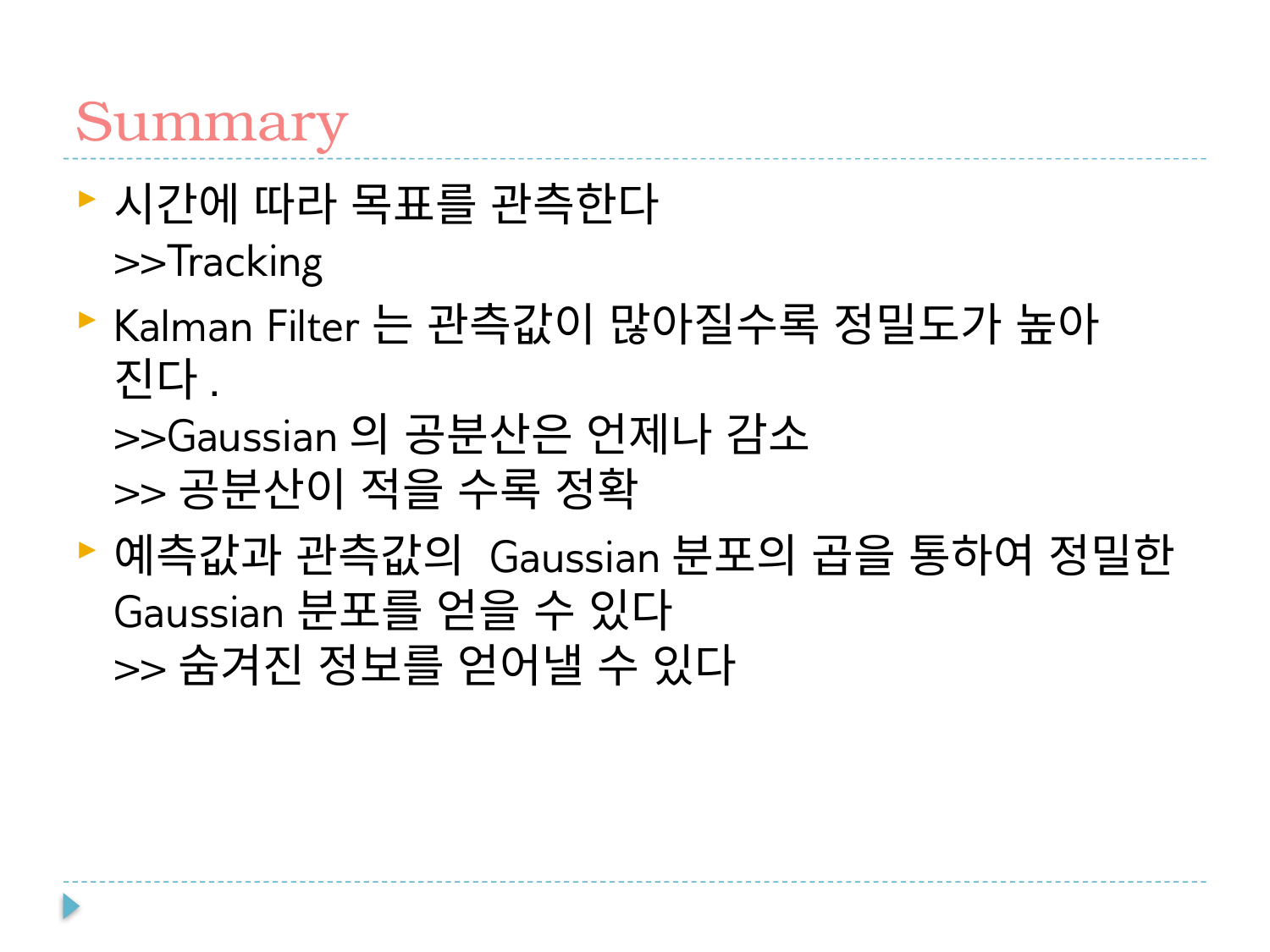

# Summary
시간에 따라 목표를 관측한다
>>Tracking
Kalman Filter는 관측값이 많아질수록 정밀도가 높아 진다.
>>Gaussian의 공분산은 언제나 감소
>>공분산이 적을 수록 정확
예측값과 관측값의 Gaussian분포의 곱을 통하여 정밀한 Gaussian분포를 얻을 수 있다
>>숨겨진 정보를 얻어낼 수 있다